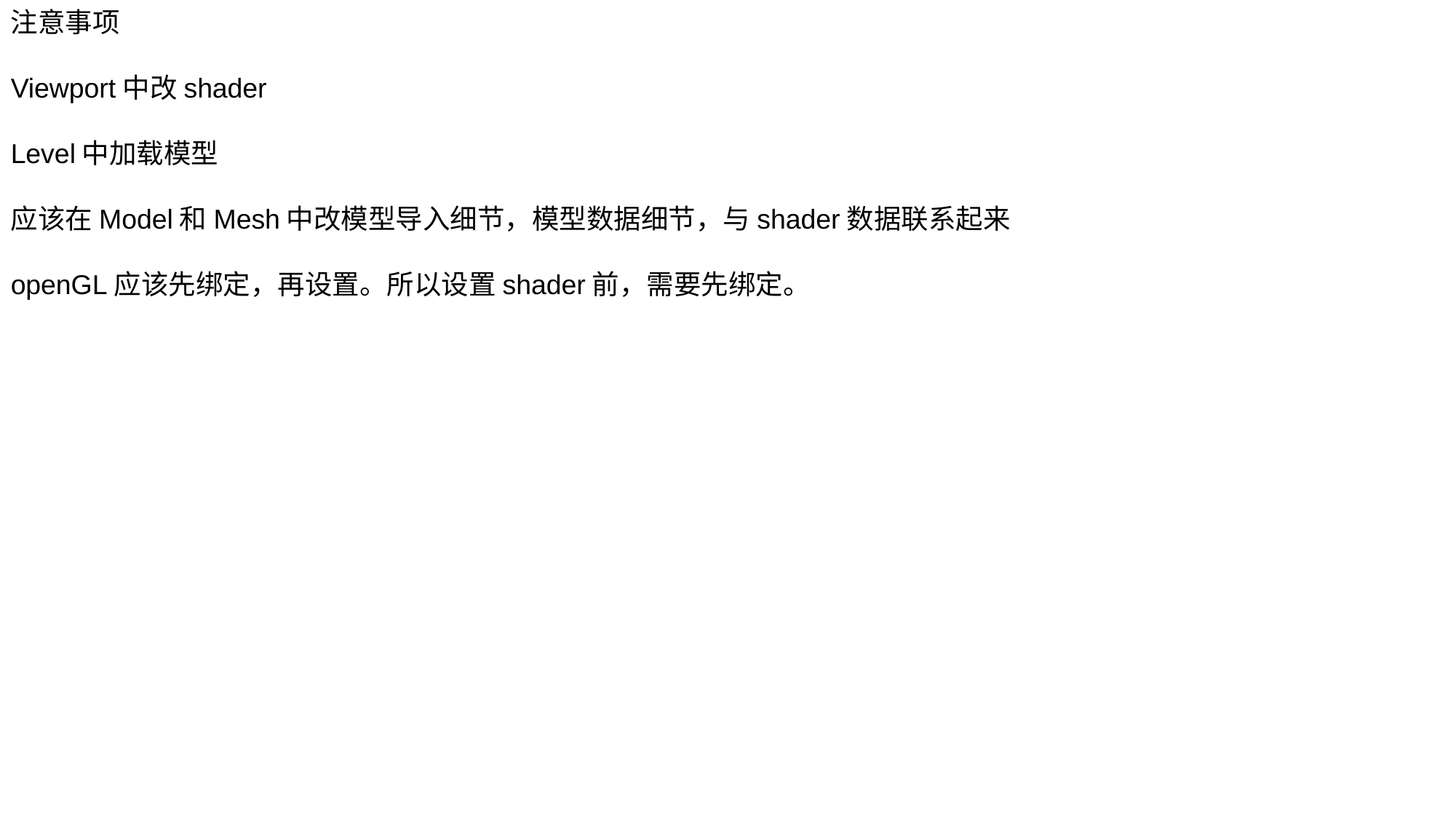

注意事项

Viewport中改shader

Level中加载模型

应该在Model和Mesh中改模型导入细节，模型数据细节，与shader数据联系起来

openGL应该先绑定，再设置。所以设置shader前，需要先绑定。